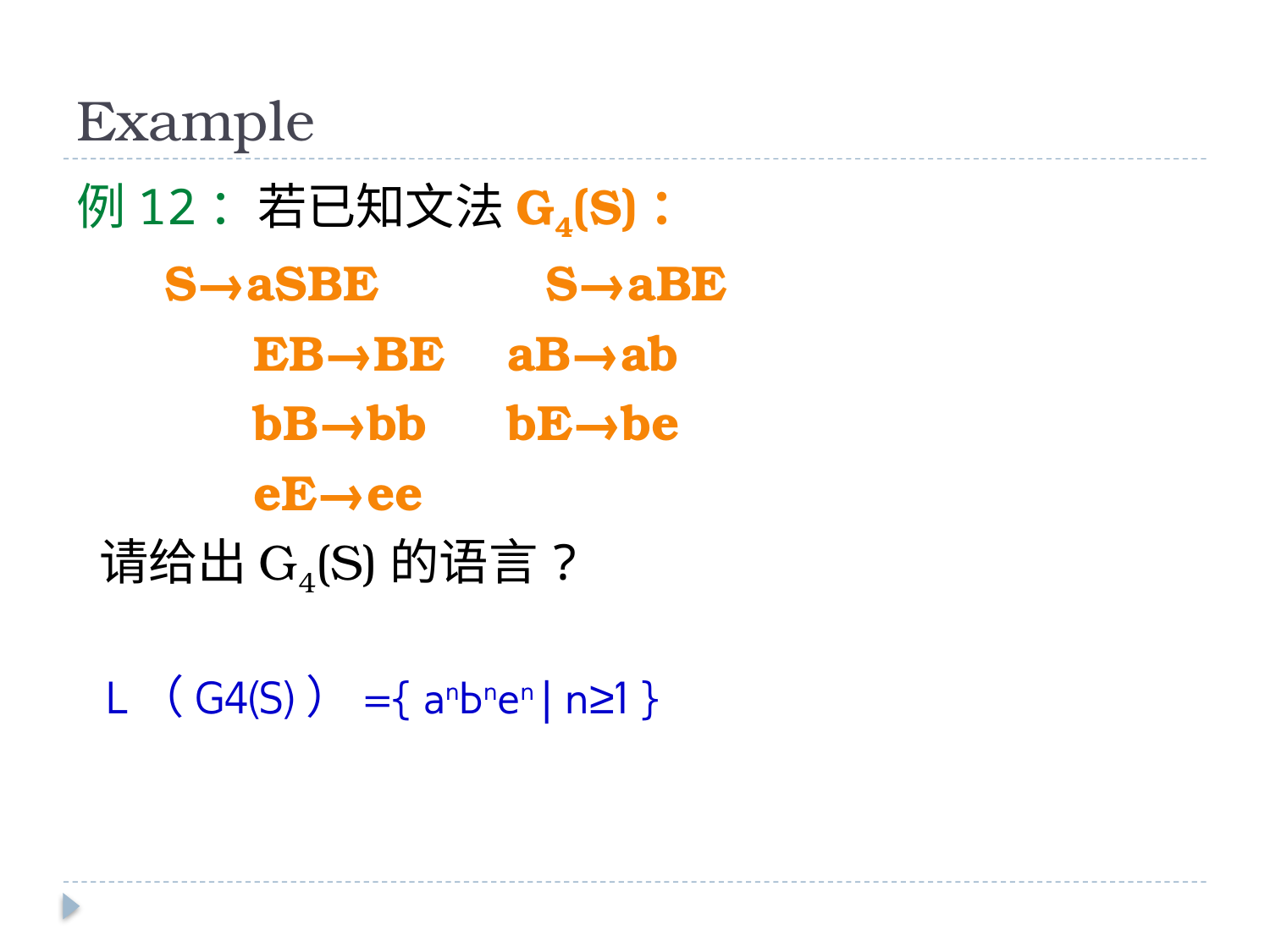

# Example
例12：若已知文法G4(S)：
   S→aSBE	   S→aBE
	   EB→BE	   aB→ab
	   bB→bb	   bE→be
	   eE→ee
 请给出G4(S)的语言?

 L（G4(S)）={ anbnen | n≥1 }

72